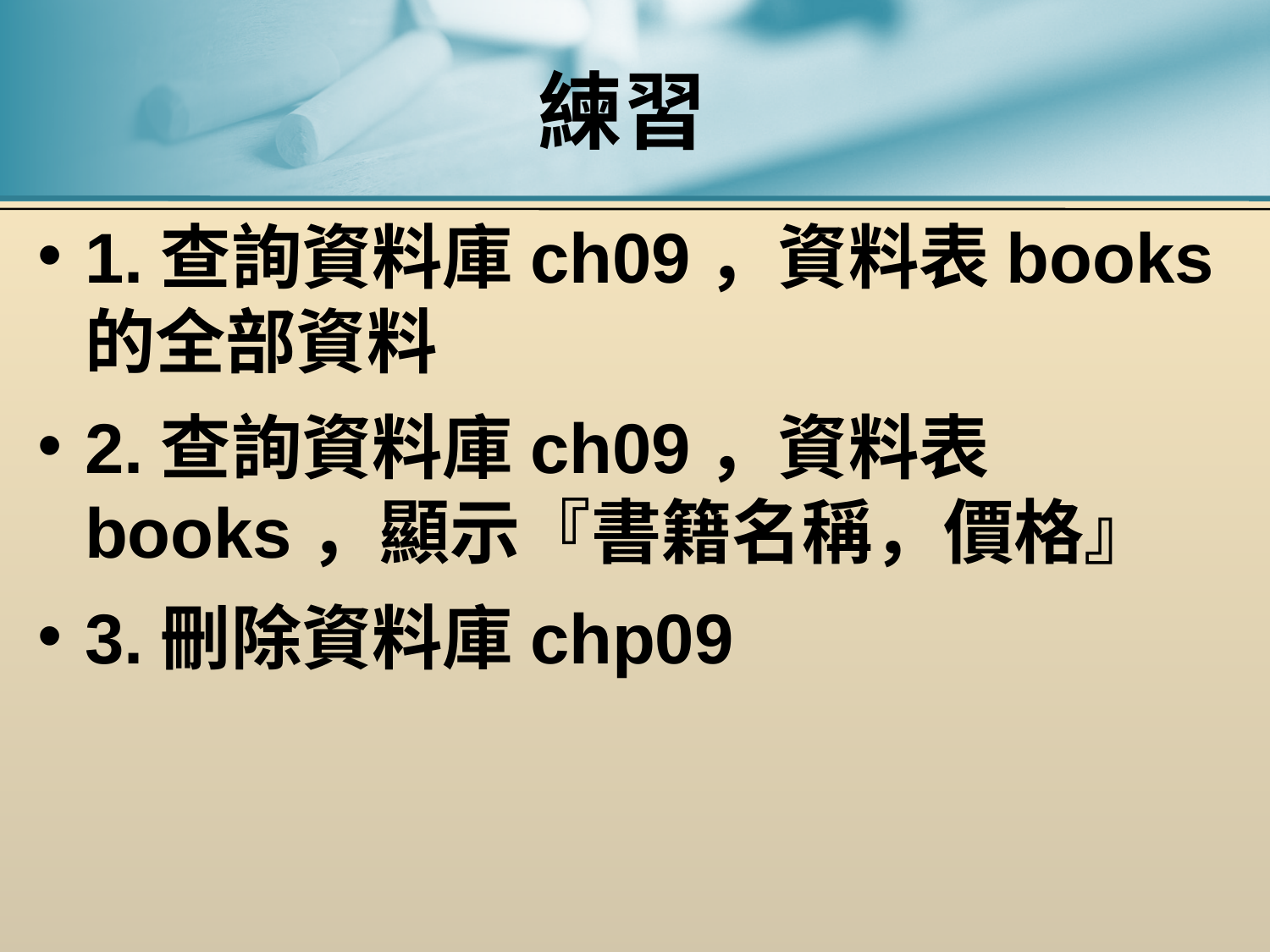

# 練習
1.查詢資料庫ch09，資料表books的全部資料
2.查詢資料庫ch09，資料表books，顯示『書籍名稱，價格』
3.刪除資料庫chp09